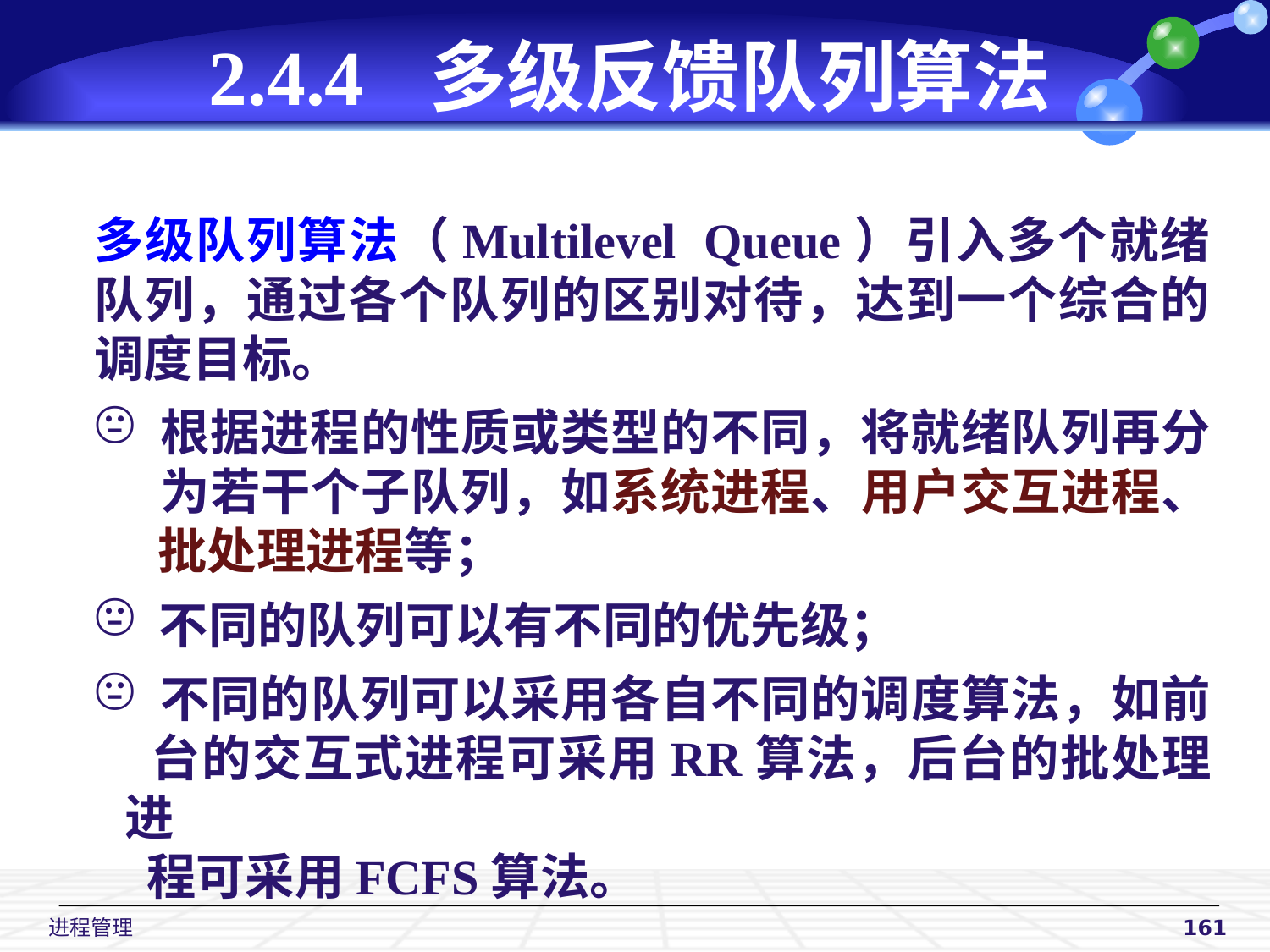

# 2.4.4 多级反馈队列算法
多级队列算法（Multilevel  Queue）引入多个就绪
队列，通过各个队列的区别对待，达到一个综合的
调度目标。
 根据进程的性质或类型的不同，将就绪队列再分
   为若干个子队列，如系统进程、用户交互进程、
   批处理进程等；
 不同的队列可以有不同的优先级；
 不同的队列可以采用各自不同的调度算法，如前
  台的交互式进程可采用RR算法，后台的批处理进
  程可采用FCFS算法。
   进程管理
161